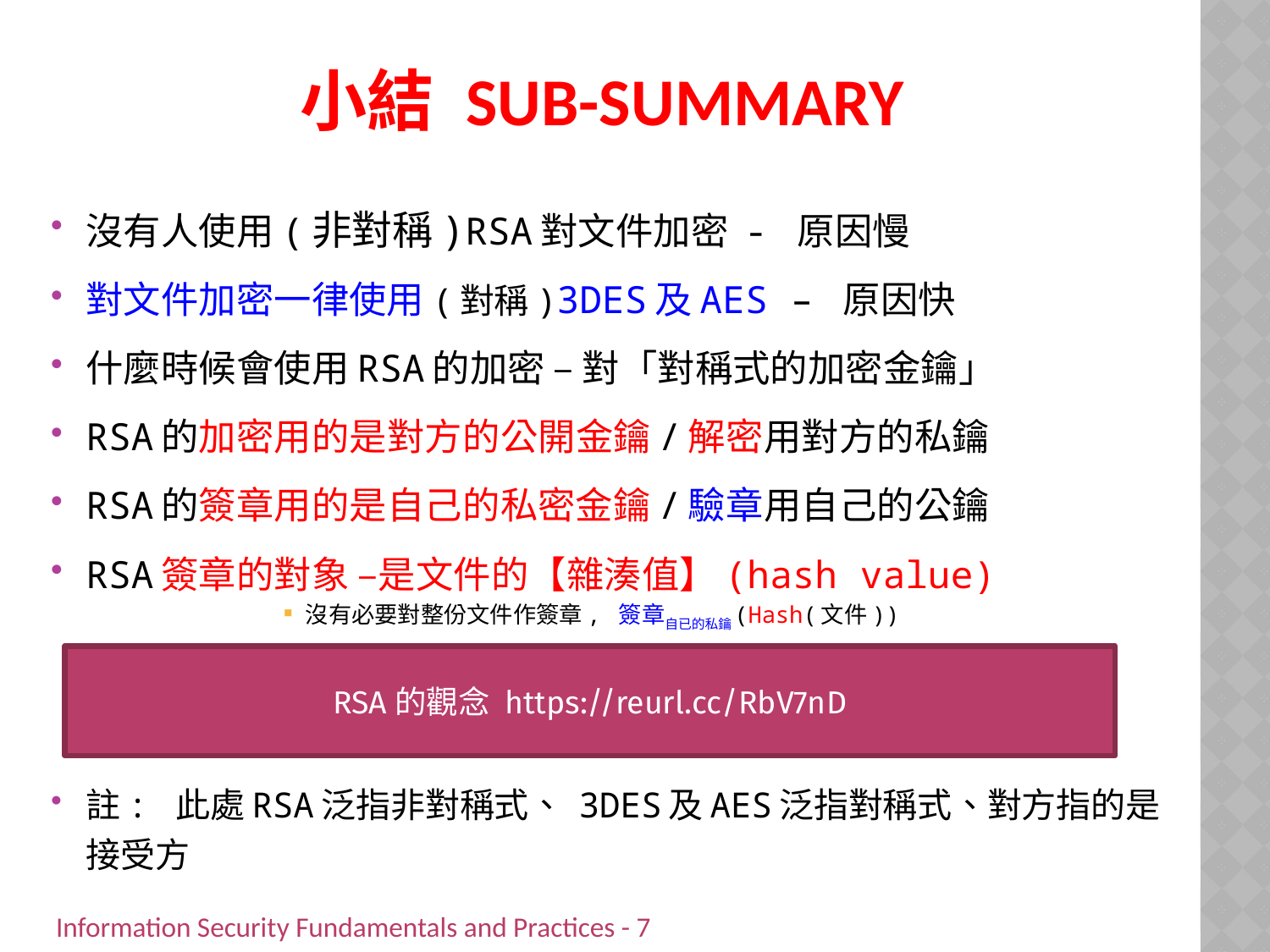

# 小結 Sub-Summary
沒有人使用(非對稱)RSA對文件加密 - 原因慢
對文件加密一律使用(對稱)3DES及AES – 原因快
什麼時候會使用RSA的加密 – 對「對稱式的加密金鑰」
RSA的加密用的是對方的公開金鑰/解密用對方的私鑰
RSA的簽章用的是自己的私密金鑰/驗章用自己的公鑰
RSA簽章的對象 –是文件的【雜湊值】(hash value)
沒有必要對整份文件作簽章, 簽章自已的私鑰(Hash(文件))

註: 此處RSA泛指非對稱式、 3DES及AES泛指對稱式、對方指的是接受方
RSA的觀念 https://reurl.cc/RbV7nD